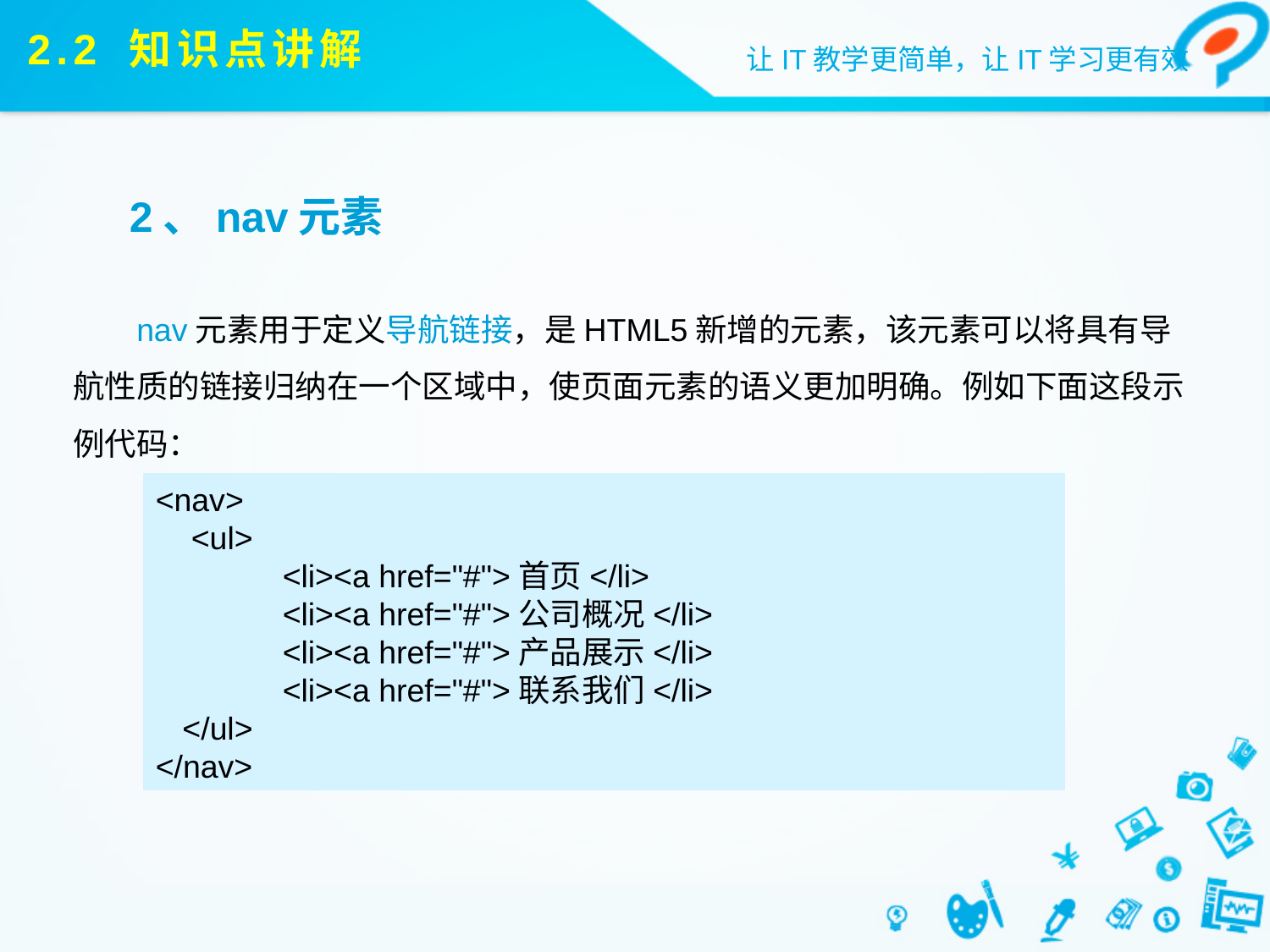

# 2.2 知识点讲解
2、nav元素
nav元素用于定义导航链接，是HTML5新增的元素，该元素可以将具有导航性质的链接归纳在一个区域中，使页面元素的语义更加明确。例如下面这段示例代码：
<nav>
    <ul>
	<li><a href="#">首页</li>
	<li><a href="#">公司概况</li>
	<li><a href="#">产品展示</li>
	<li><a href="#">联系我们</li>
   </ul>
</nav>